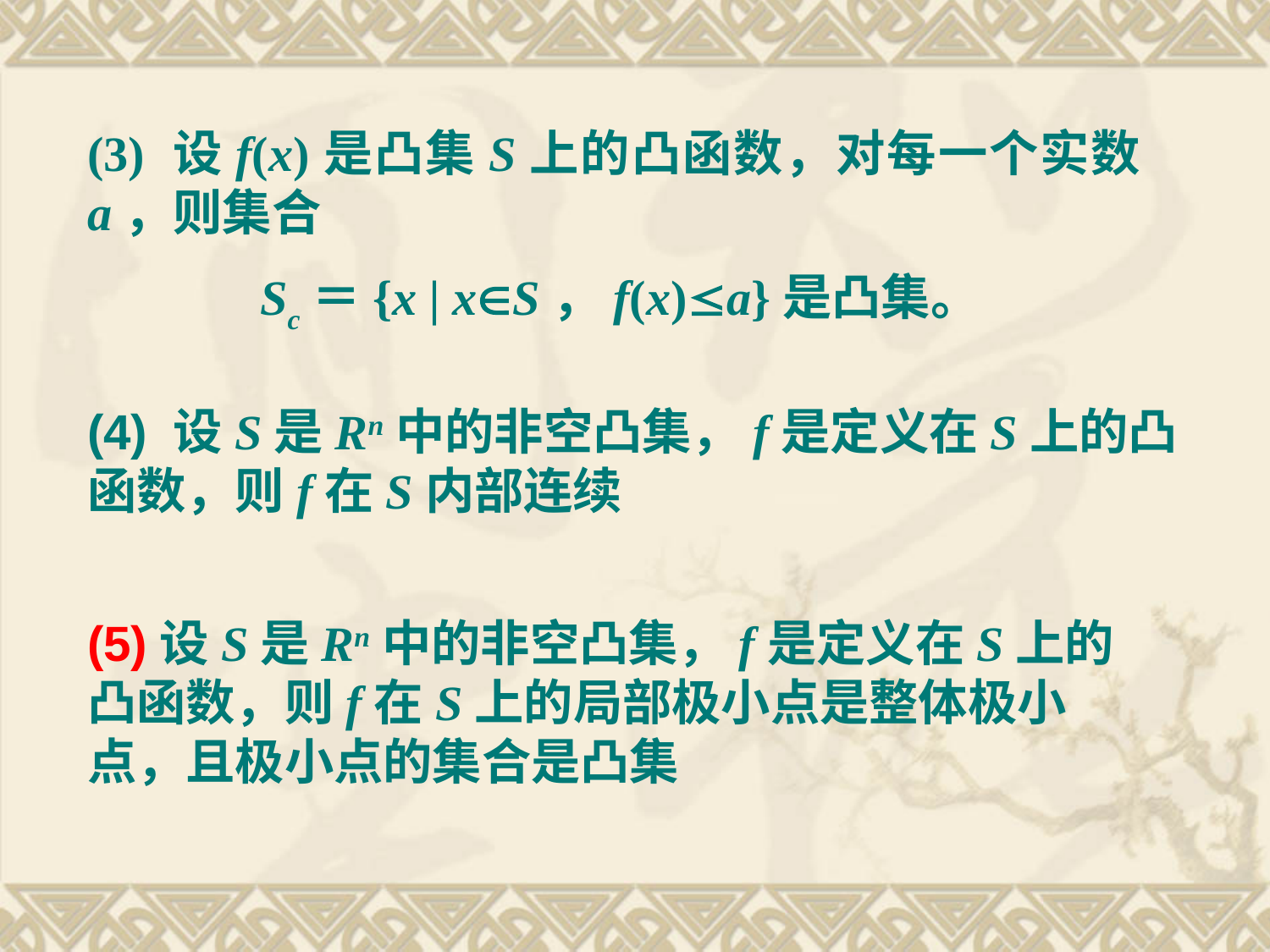

(3) 设f(x)是凸集S上的凸函数，对每一个实数a，则集合
Sc＝{x | x∈S，f(x)≤a}是凸集。
(4) 设S是Rn中的非空凸集，f是定义在S上的凸函数，则f在S内部连续
(5)设S是Rn中的非空凸集，f是定义在S上的凸函数，则f在S上的局部极小点是整体极小点，且极小点的集合是凸集